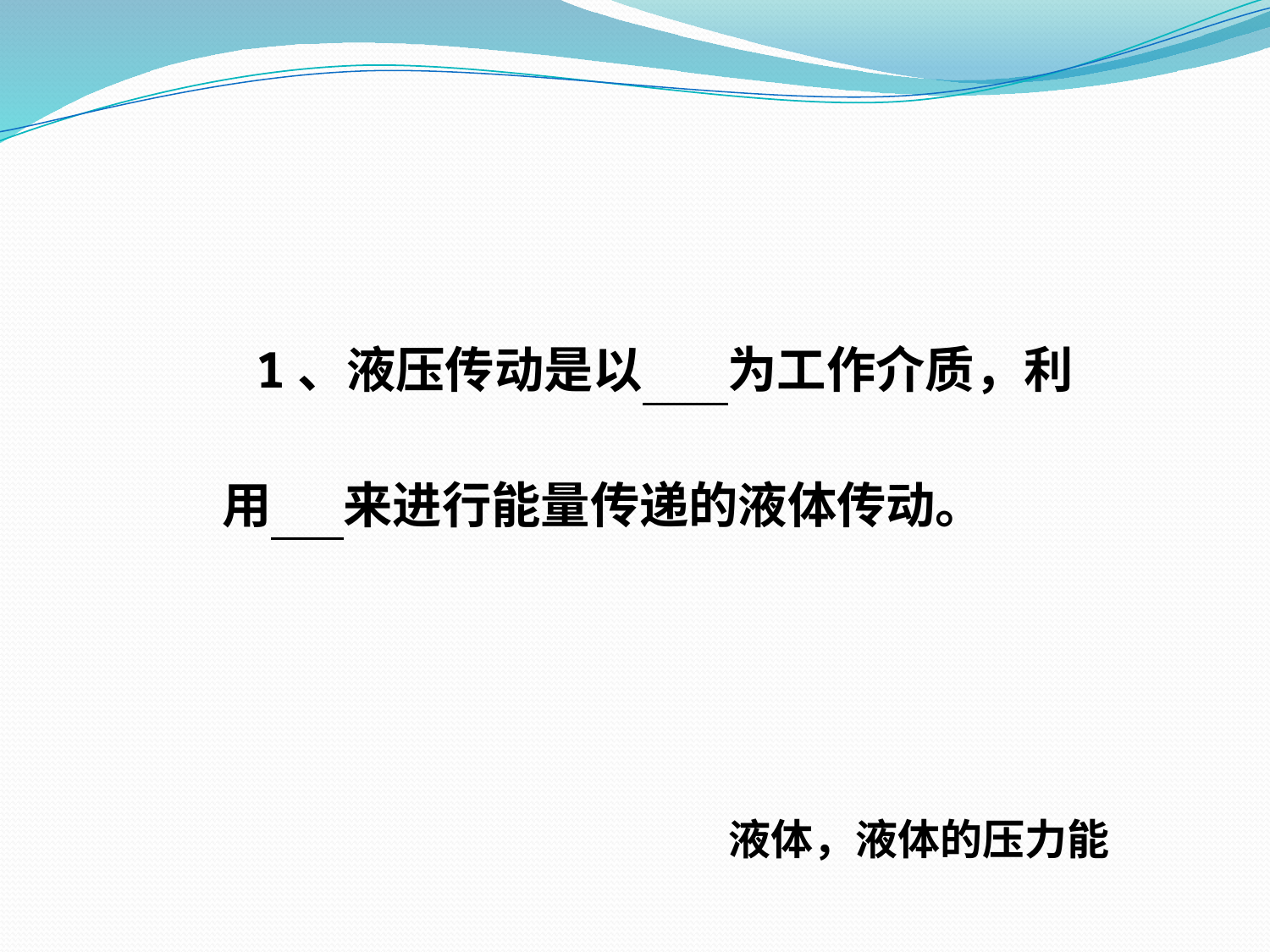

1、液压传动是以             为工作介质，利用           来进行能量传递的液体传动。

液体，液体的压力能